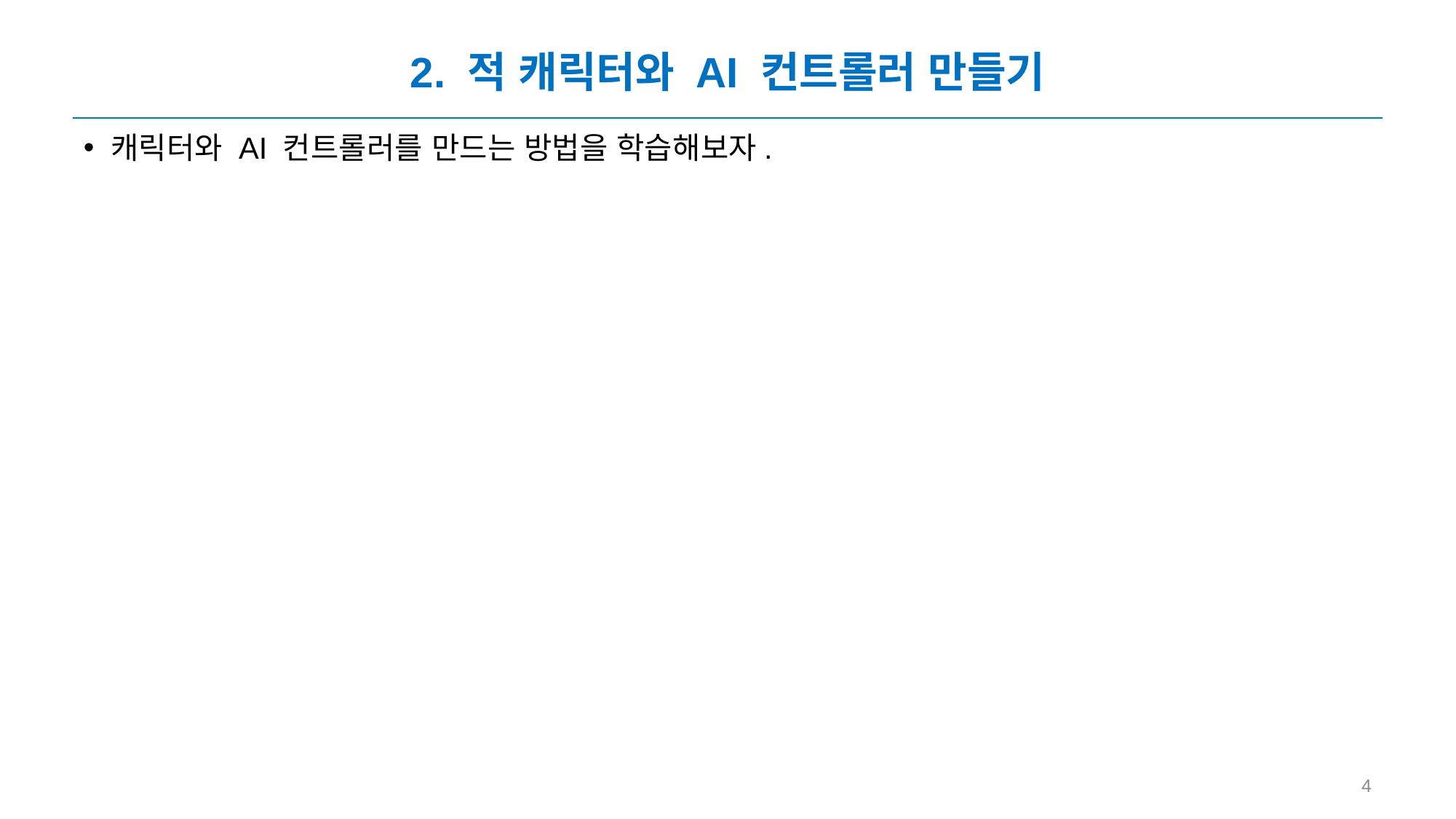

# 2. 적 캐릭터와 AI 컨트롤러 만들기
캐릭터와 AI 컨트롤러를 만드는 방법을 학습해보자.

4